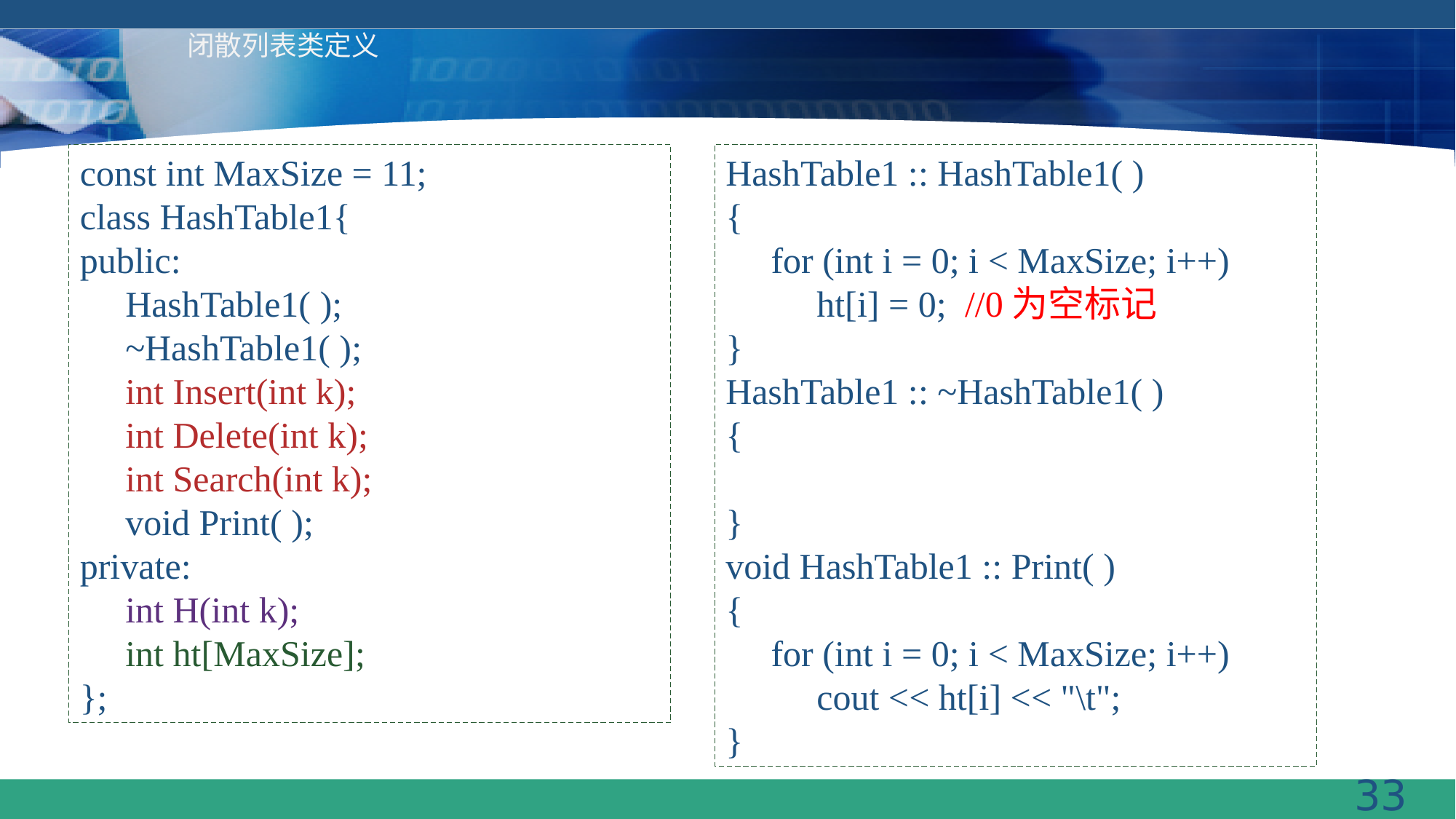

# 闭散列表类定义
const int MaxSize = 11;
class HashTable1{
public:
     HashTable1( );
     ~HashTable1( );
     int Insert(int k);
     int Delete(int k);
     int Search(int k);
     void Print( );
private:
     int H(int k);
     int ht[MaxSize];
};
HashTable1 :: HashTable1( )
{
     for (int i = 0; i < MaxSize; i++)
          ht[i] = 0;  //0为空标记
}
HashTable1 :: ~HashTable1( )
{

}
void HashTable1 :: Print( )
{
     for (int i = 0; i < MaxSize; i++)
          cout << ht[i] << "\t";
}